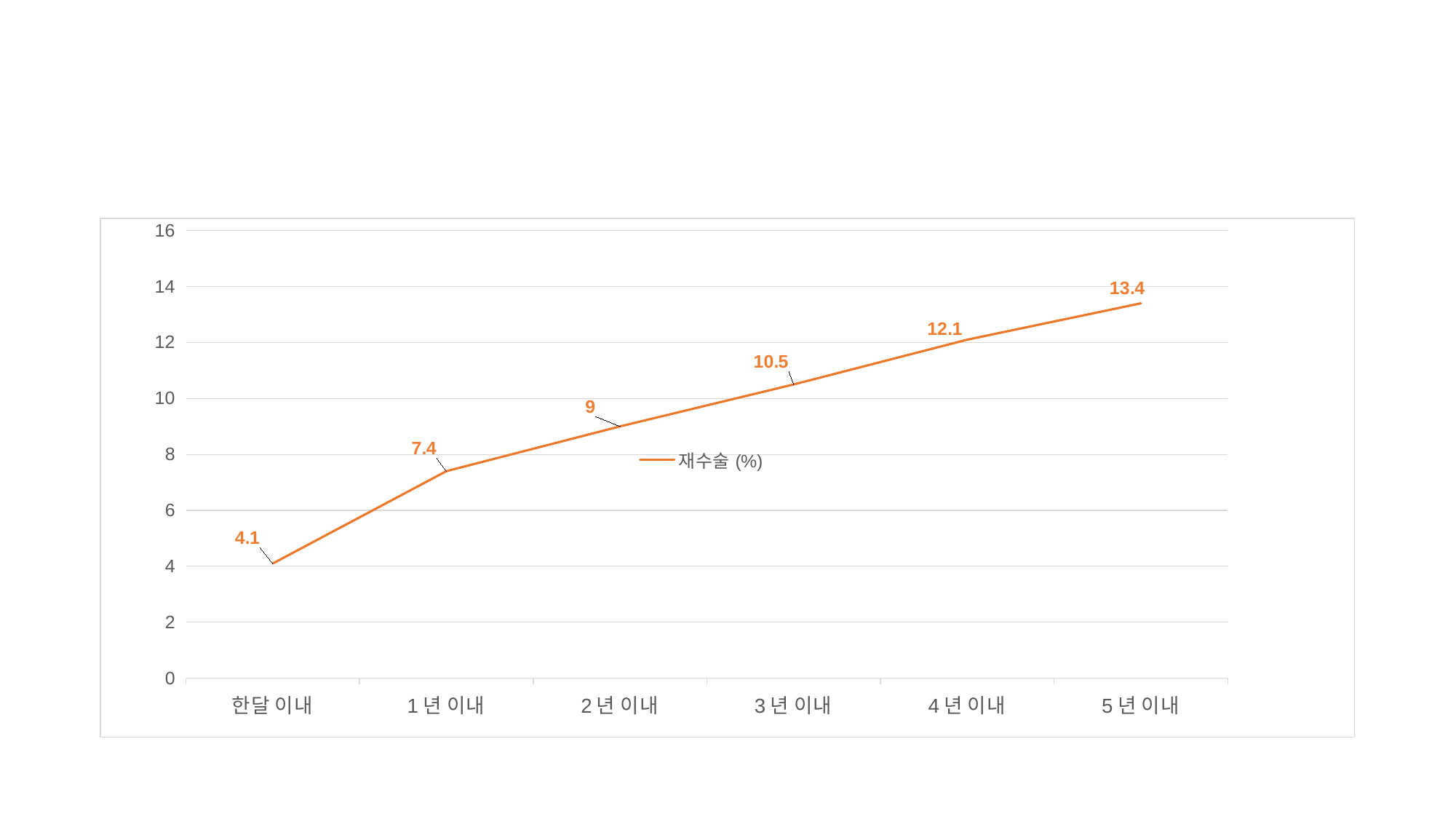

#

### Chart

| Category | 재수술(%) |
|---|---|
| 한달 이내 | 4.1 |
| 1년 이내 | 7.4 |
| 2년 이내 | 9.0 |
| 3년 이내 | 10.5 |
| 4년 이내 | 12.1 |
| 5년 이내 | 13.4 |